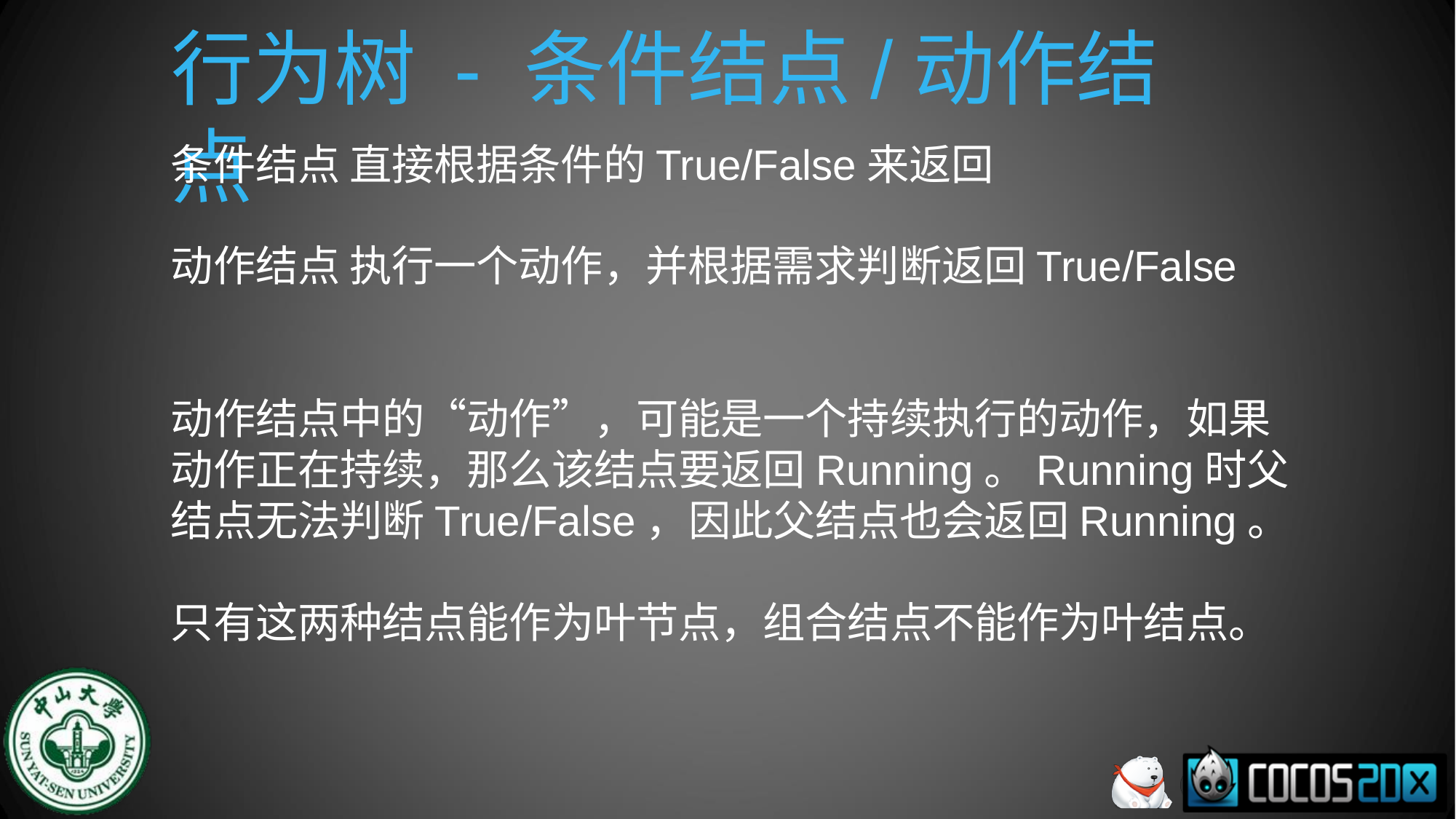

# 行为树 - 条件结点/动作结点
条件结点 直接根据条件的True/False来返回

动作结点 执行一个动作，并根据需求判断返回True/False

动作结点中的“动作”，可能是一个持续执行的动作，如果动作正在持续，那么该结点要返回Running。Running时父结点无法判断True/False，因此父结点也会返回Running。

只有这两种结点能作为叶节点，组合结点不能作为叶结点。